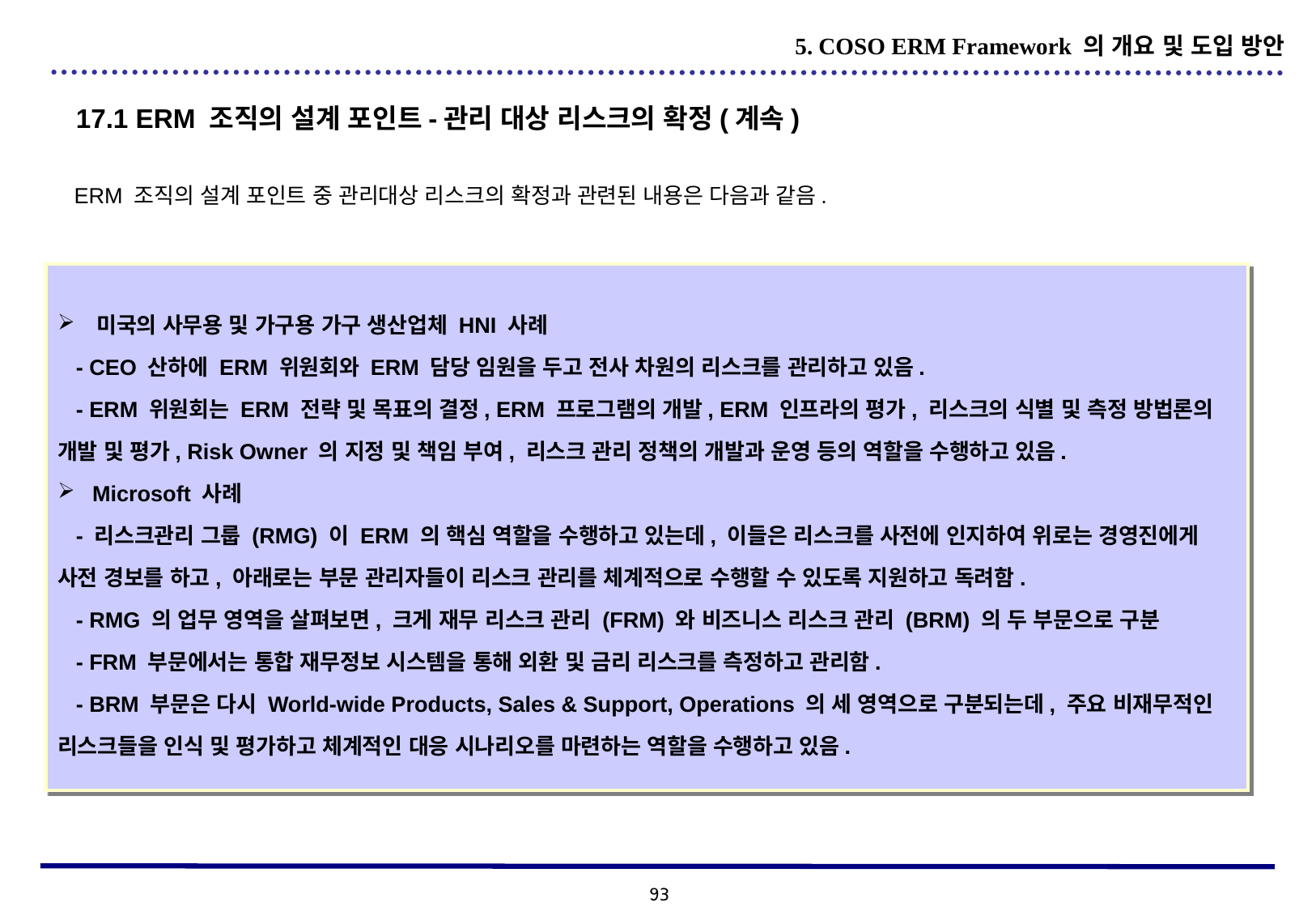

5. COSO ERM Framework 의 개요 및 도입 방안
17.1 ERM 조직의 설계 포인트-관리 대상 리스크의 확정(계속)
ERM 조직의 설계 포인트 중 관리대상 리스크의 확정과 관련된 내용은 다음과 같음.
 미국의 사무용 및 가구용 가구 생산업체 HNI 사례
   - CEO 산하에 ERM 위원회와 ERM 담당 임원을 두고 전사 차원의 리스크를 관리하고 있음.
   - ERM 위원회는 ERM 전략 및 목표의 결정, ERM 프로그램의 개발, ERM 인프라의 평가, 리스크의 식별 및 측정 방법론의 개발 및 평가, Risk Owner 의 지정 및 책임 부여, 리스크 관리 정책의 개발과 운영 등의 역할을 수행하고 있음.
 Microsoft 사례
   - 리스크관리 그룹 (RMG) 이 ERM 의 핵심 역할을 수행하고 있는데, 이들은 리스크를 사전에 인지하여 위로는 경영진에게 사전 경보를 하고, 아래로는 부문 관리자들이 리스크 관리를 체계적으로 수행할 수 있도록 지원하고 독려함.
   - RMG 의 업무 영역을 살펴보면, 크게 재무 리스크 관리 (FRM) 와 비즈니스 리스크 관리 (BRM) 의 두 부문으로 구분
   - FRM 부문에서는 통합 재무정보 시스템을 통해 외환 및 금리 리스크를 측정하고 관리함.
   - BRM 부문은 다시 World-wide Products, Sales & Support, Operations 의 세 영역으로 구분되는데, 주요 비재무적인 리스크들을 인식 및 평가하고 체계적인 대응 시나리오를 마련하는 역할을 수행하고 있음.